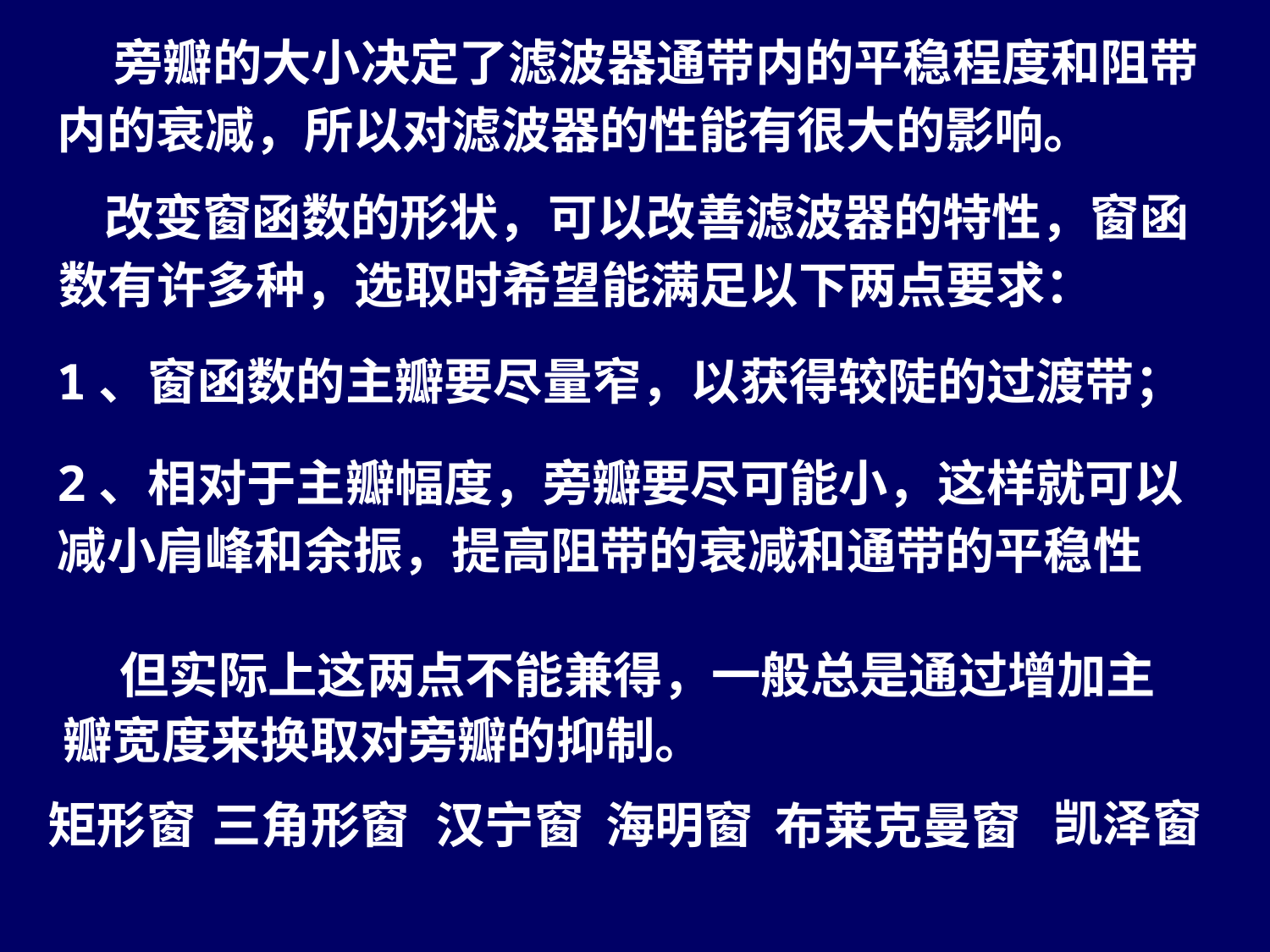

旁瓣的大小决定了滤波器通带内的平稳程度和阻带内的衰减，所以对滤波器的性能有很大的影响。
   改变窗函数的形状，可以改善滤波器的特性，窗函数有许多种，选取时希望能满足以下两点要求：
1、窗函数的主瓣要尽量窄，以获得较陡的过渡带；
2、相对于主瓣幅度，旁瓣要尽可能小，这样就可以减小肩峰和余振，提高阻带的衰减和通带的平稳性
    但实际上这两点不能兼得，一般总是通过增加主瓣宽度来换取对旁瓣的抑制。
凯泽窗
矩形窗
三角形窗
汉宁窗
海明窗
布莱克曼窗